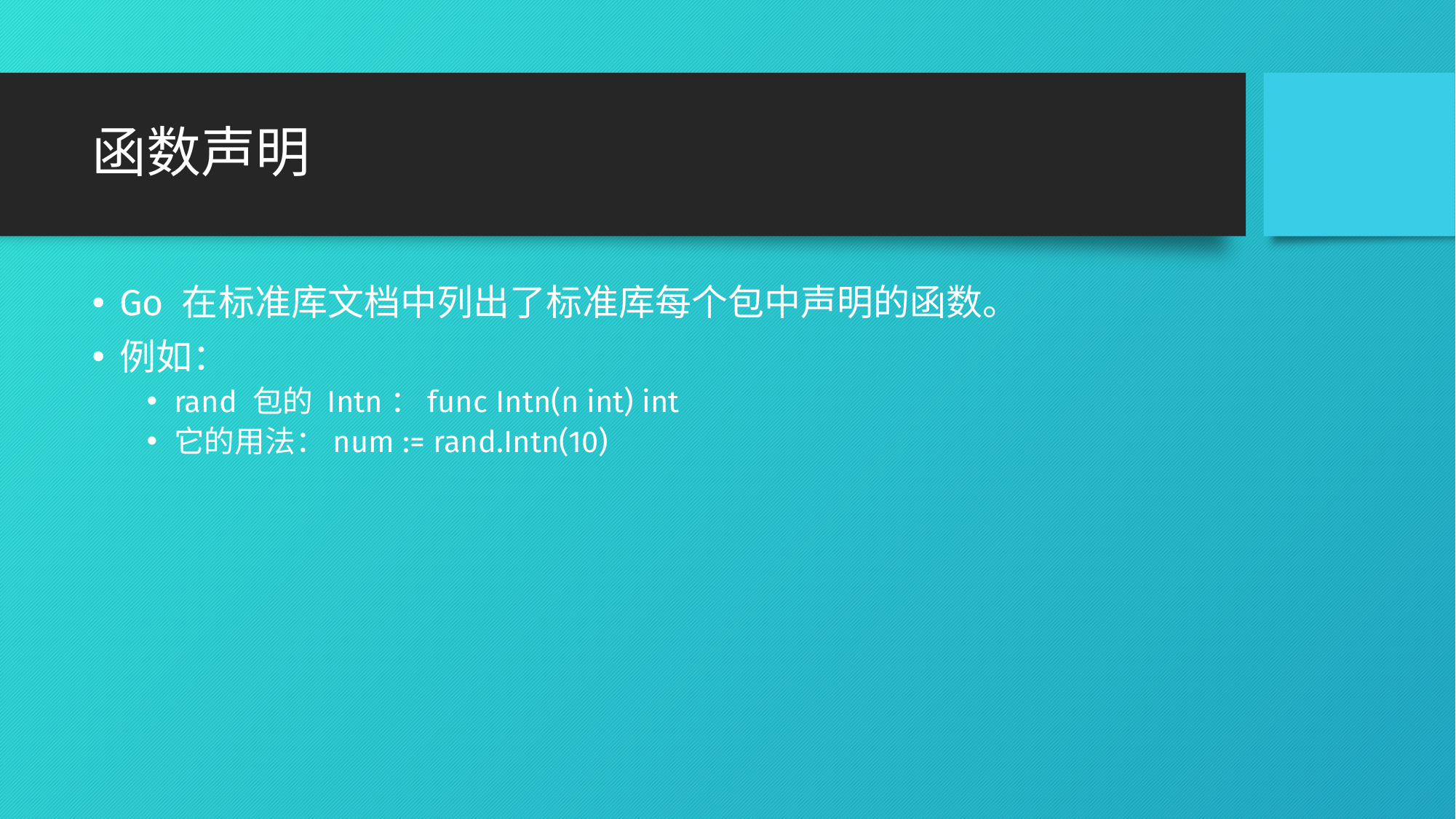

# 函数声明
Go 在标准库文档中列出了标准库每个包中声明的函数。
例如：
rand 包的 Intn：func Intn(n int) int
它的用法：num := rand.Intn(10)